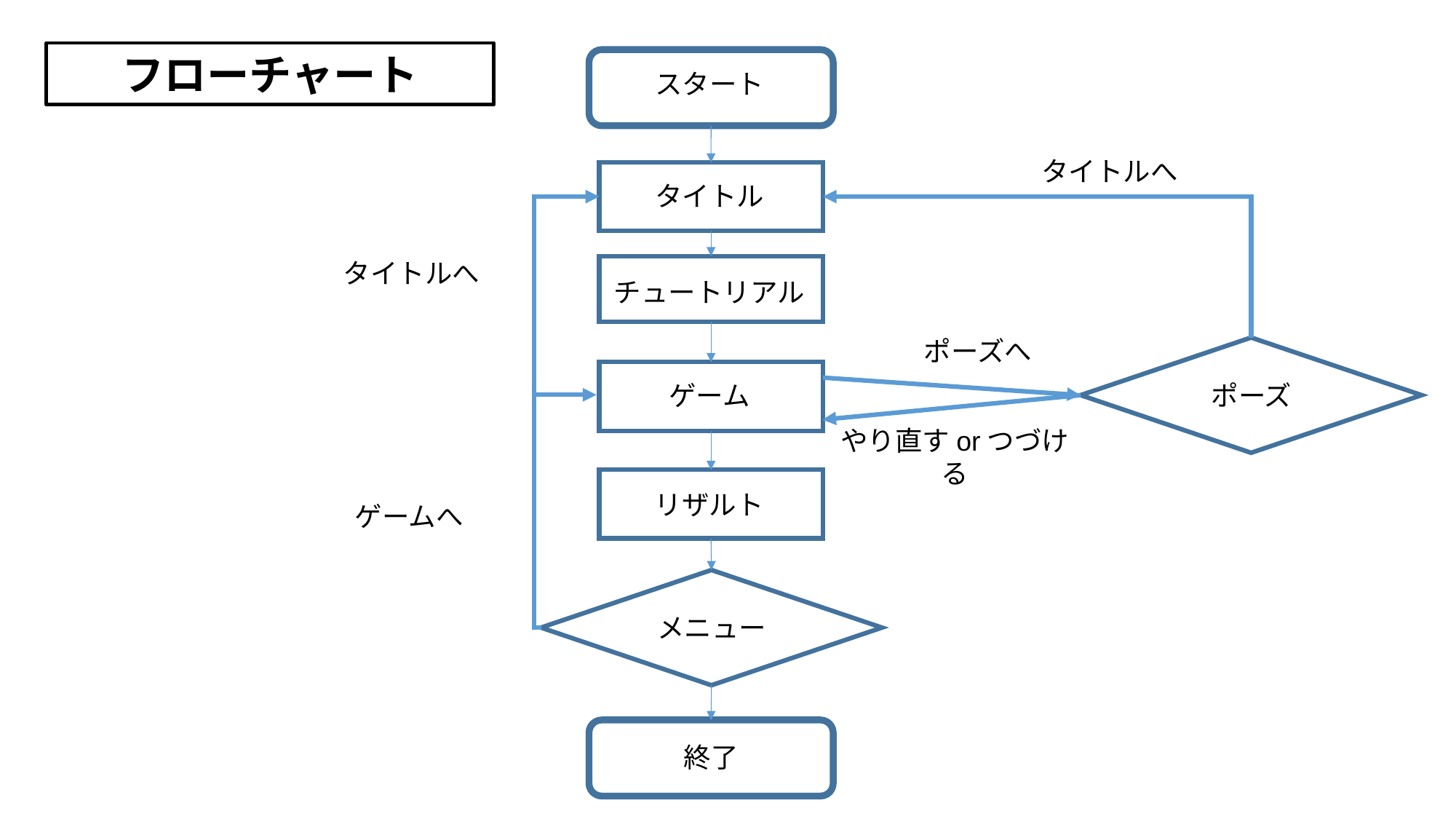

フローチャート

スタート
タイトルへ

タイトル
タイトルへ

チュートリアル
ポーズへ

ゲーム
ポーズ
やり直すorつづける

リザルト
ゲームへ

メニュー

終了